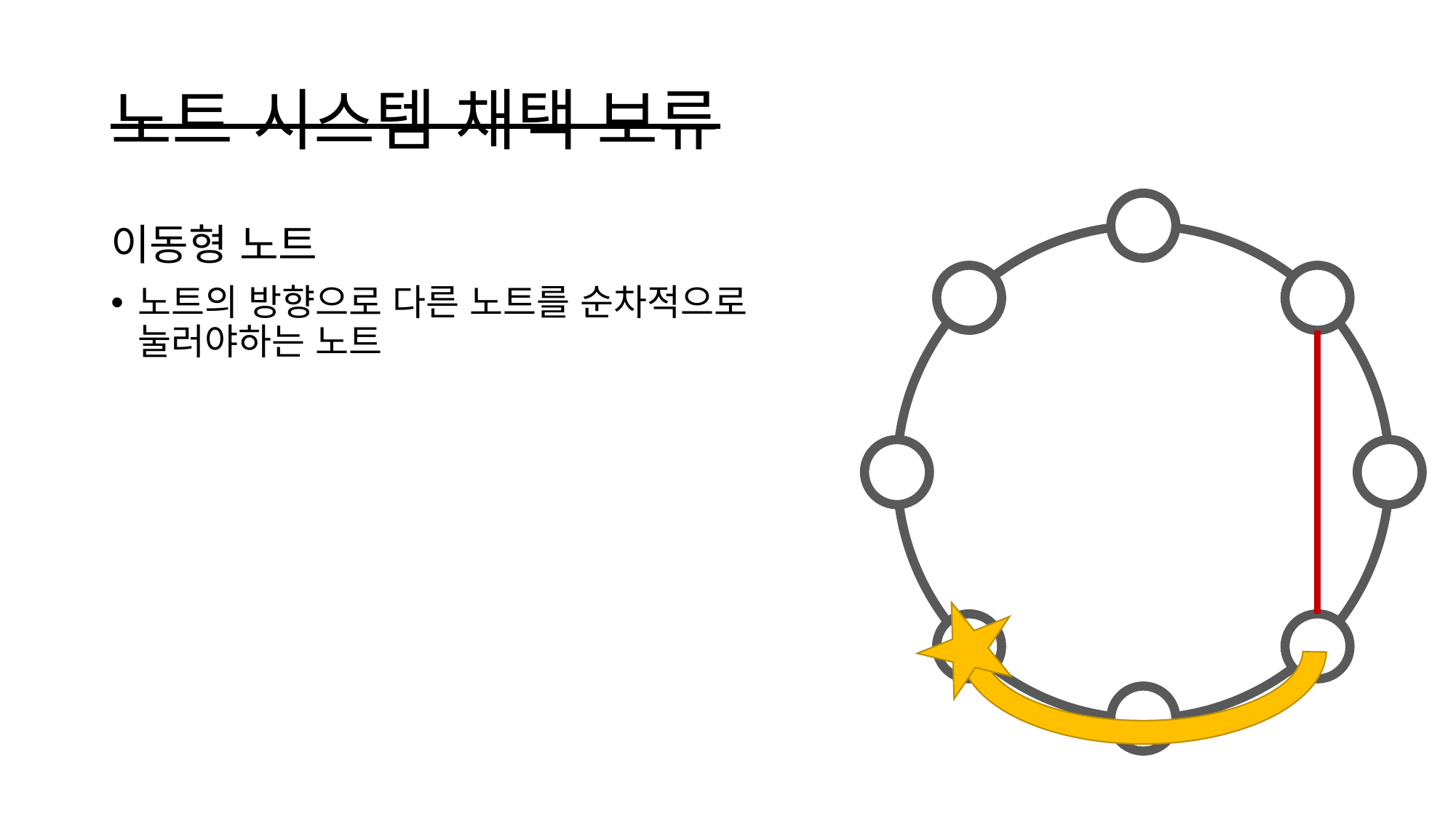

# 노트 시스템 채택 보류

이동형 노트
노트의 방향으로 다른 노트를 순차적으로 눌러야하는 노트